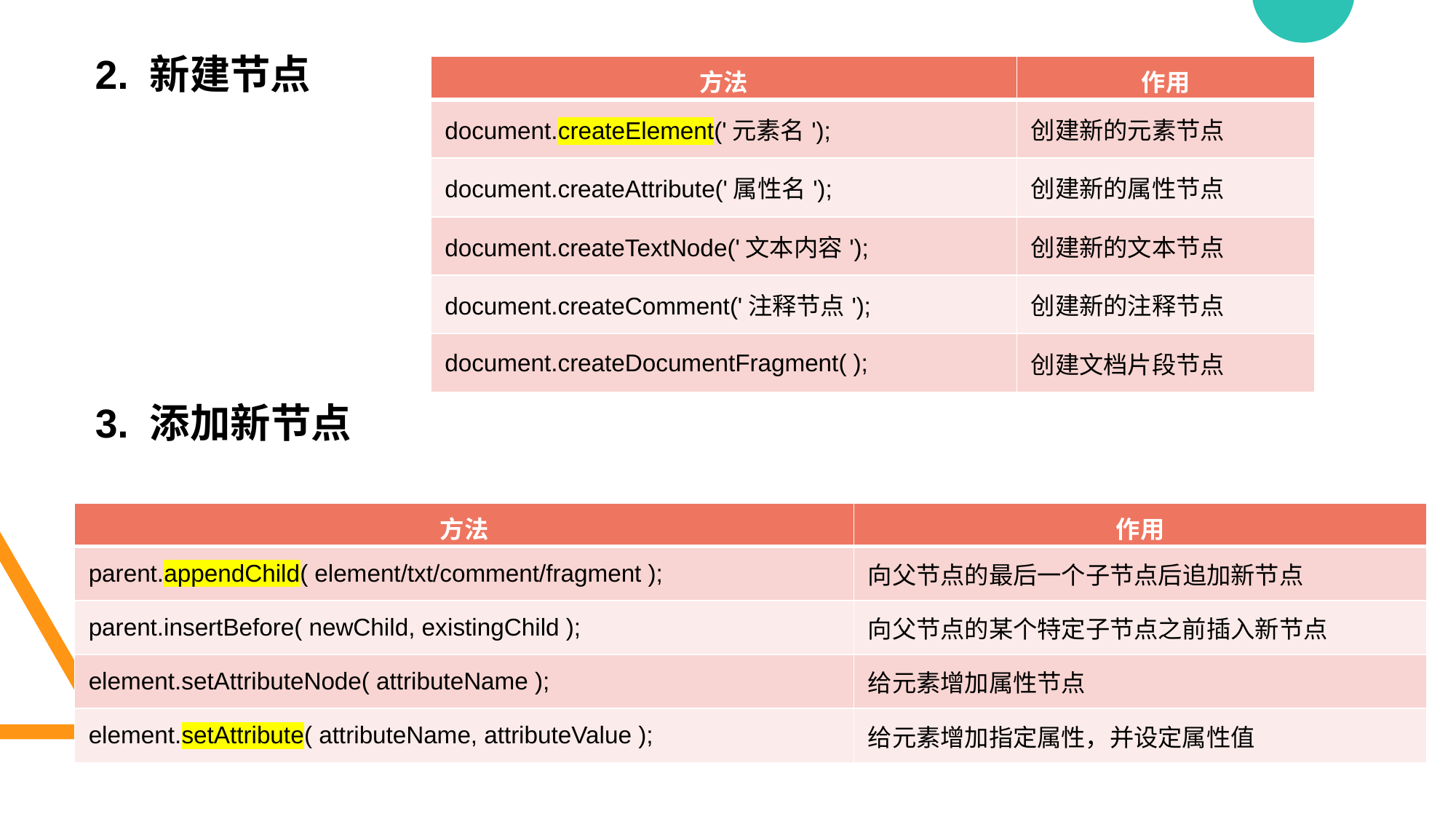

2. 新建节点
| 方法 | 作用 |
| --- | --- |
| document.createElement('元素名'); | 创建新的元素节点 |
| document.createAttribute('属性名'); | 创建新的属性节点 |
| document.createTextNode('文本内容'); | 创建新的文本节点 |
| document.createComment('注释节点'); | 创建新的注释节点 |
| document.createDocumentFragment( ); | 创建文档片段节点 |
3. 添加新节点
| 方法 | 作用 |
| --- | --- |
| parent.appendChild( element/txt/comment/fragment ); | 向父节点的最后一个子节点后追加新节点 |
| parent.insertBefore( newChild, existingChild ); | 向父节点的某个特定子节点之前插入新节点 |
| element.setAttributeNode( attributeName ); | 给元素增加属性节点 |
| element.setAttribute( attributeName, attributeValue ); | 给元素增加指定属性，并设定属性值 |